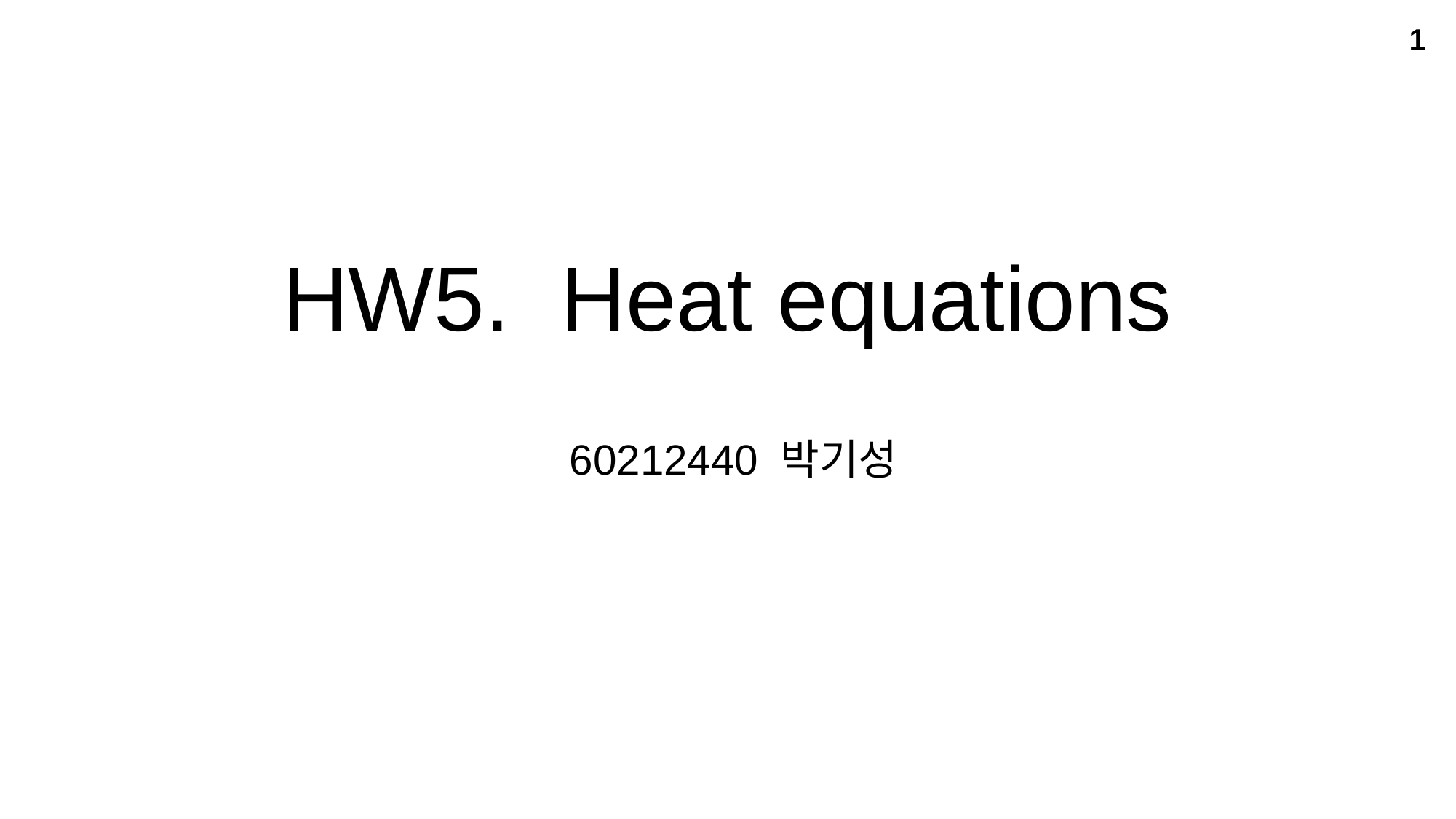

1
# HW5.  Heat equations

 60212440 박기성